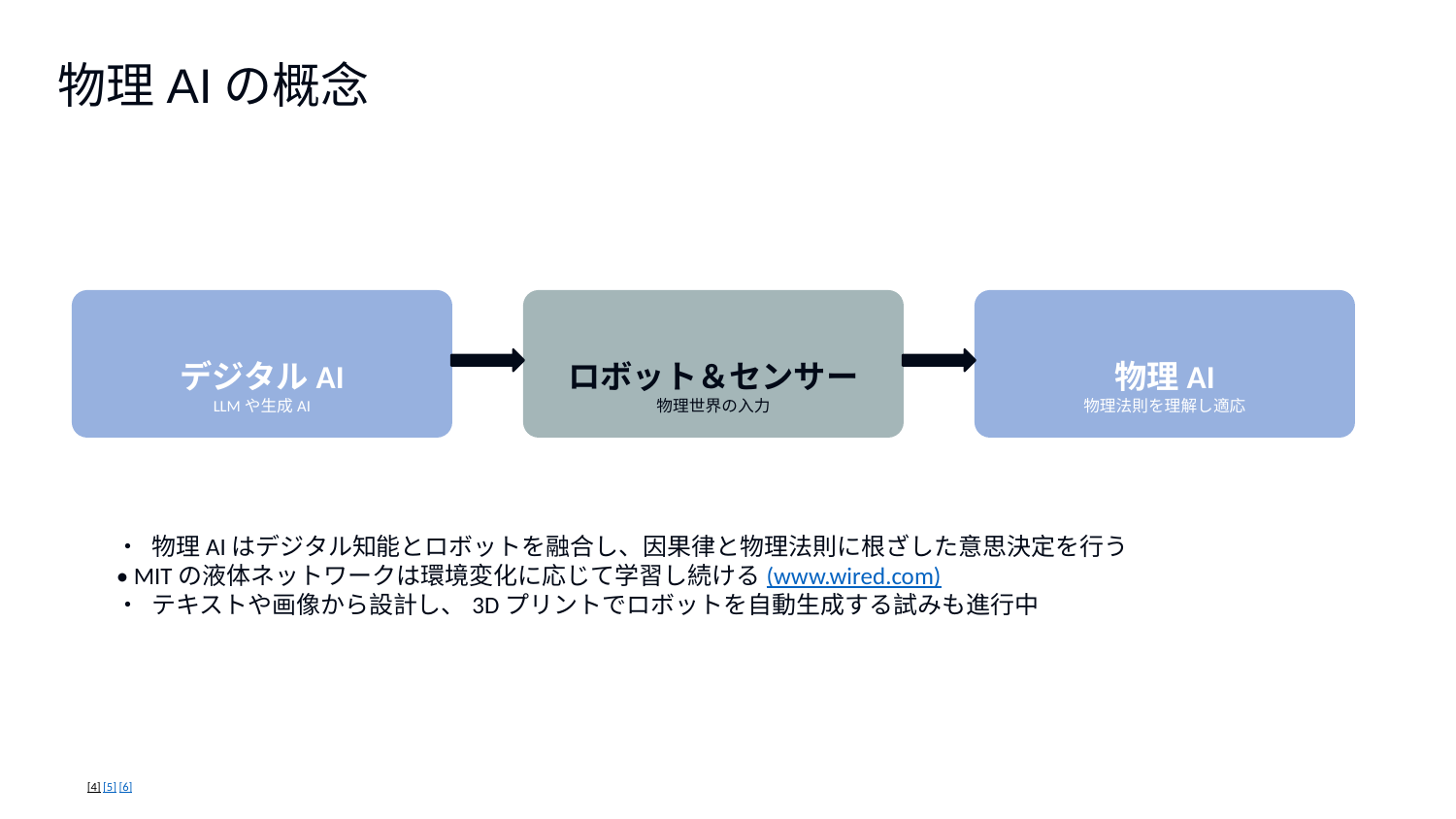

物理AIの概念

デジタルAI
LLMや生成AI
ロボット＆センサー
物理世界の入力
物理AI
物理法則を理解し適応

• 物理AIはデジタル知能とロボットを融合し、因果律と物理法則に根ざした意思決定を行う
• MITの液体ネットワークは環境変化に応じて学習し続ける(www.wired.com)
• テキストや画像から設計し、3Dプリントでロボットを自動生成する試みも進行中
[4] [5] [6]